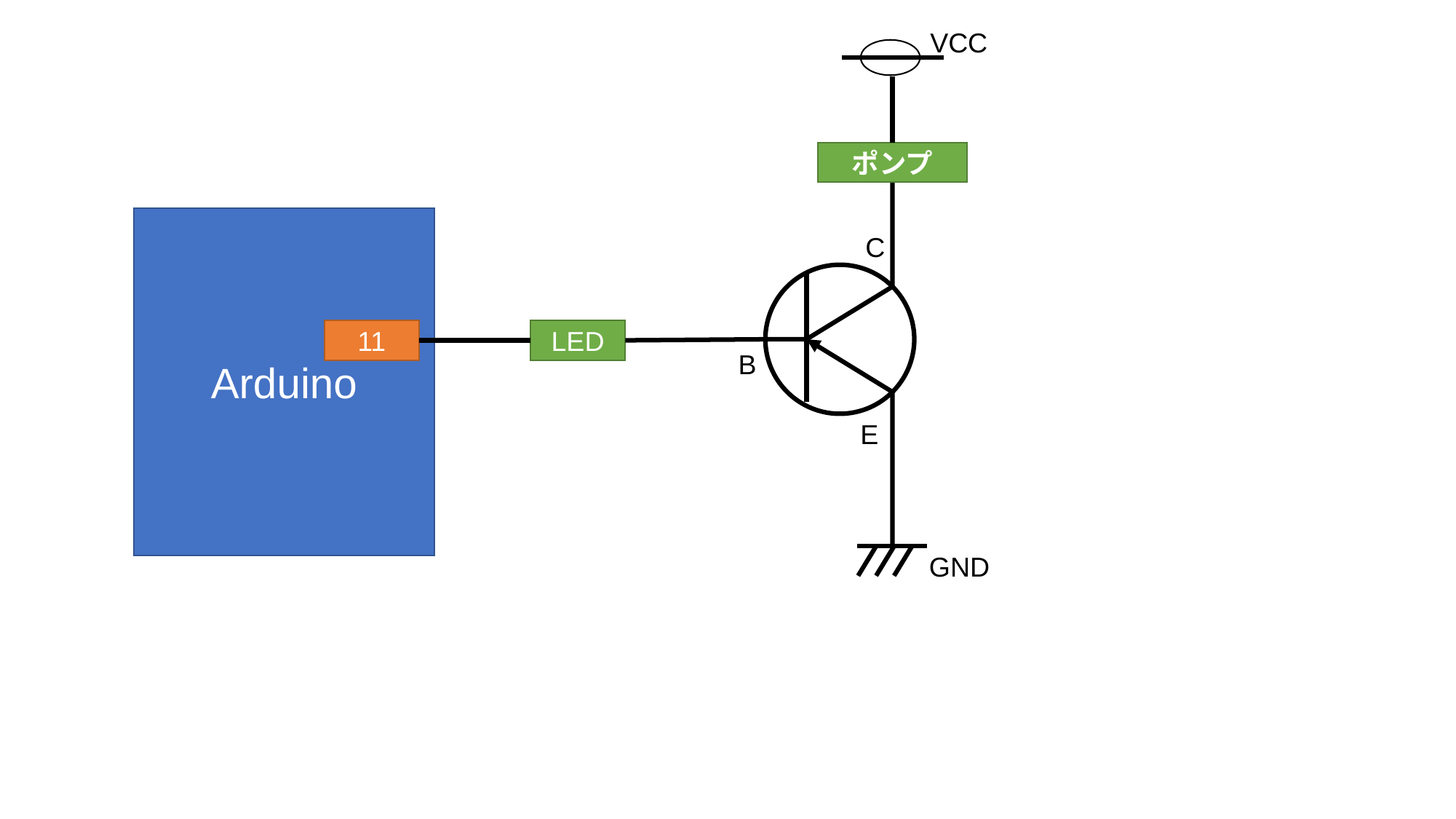

VCC

ポンプ
Arduino
C

B
E
11
LED
GND